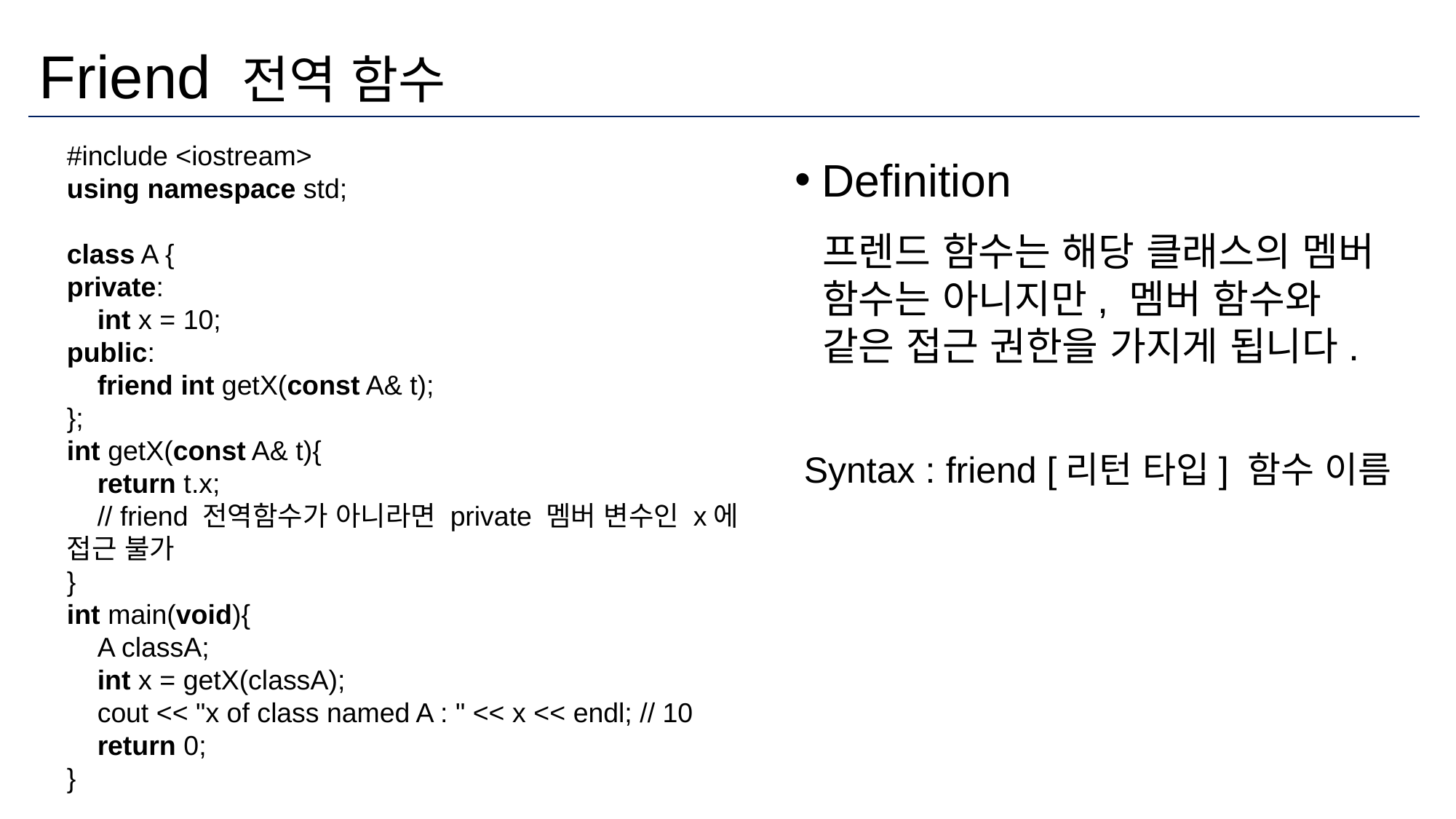

# Friend 전역 함수
#include <iostream>
using namespace std;
class A {
private:
    int x = 10;
public:
    friend int getX(const A& t);
};
int getX(const A& t){
    return t.x;
    // friend 전역함수가 아니라면 private 멤버 변수인 x에 접근 불가
}
int main(void){
    A classA;
    int x = getX(classA);
    cout << "x of class named A : " << x << endl; // 10
    return 0;
}
Definition
프렌드 함수는 해당 클래스의 멤버 함수는 아니지만, 멤버 함수와 같은 접근 권한을 가지게 됩니다.
Syntax : friend [리턴 타입] 함수 이름